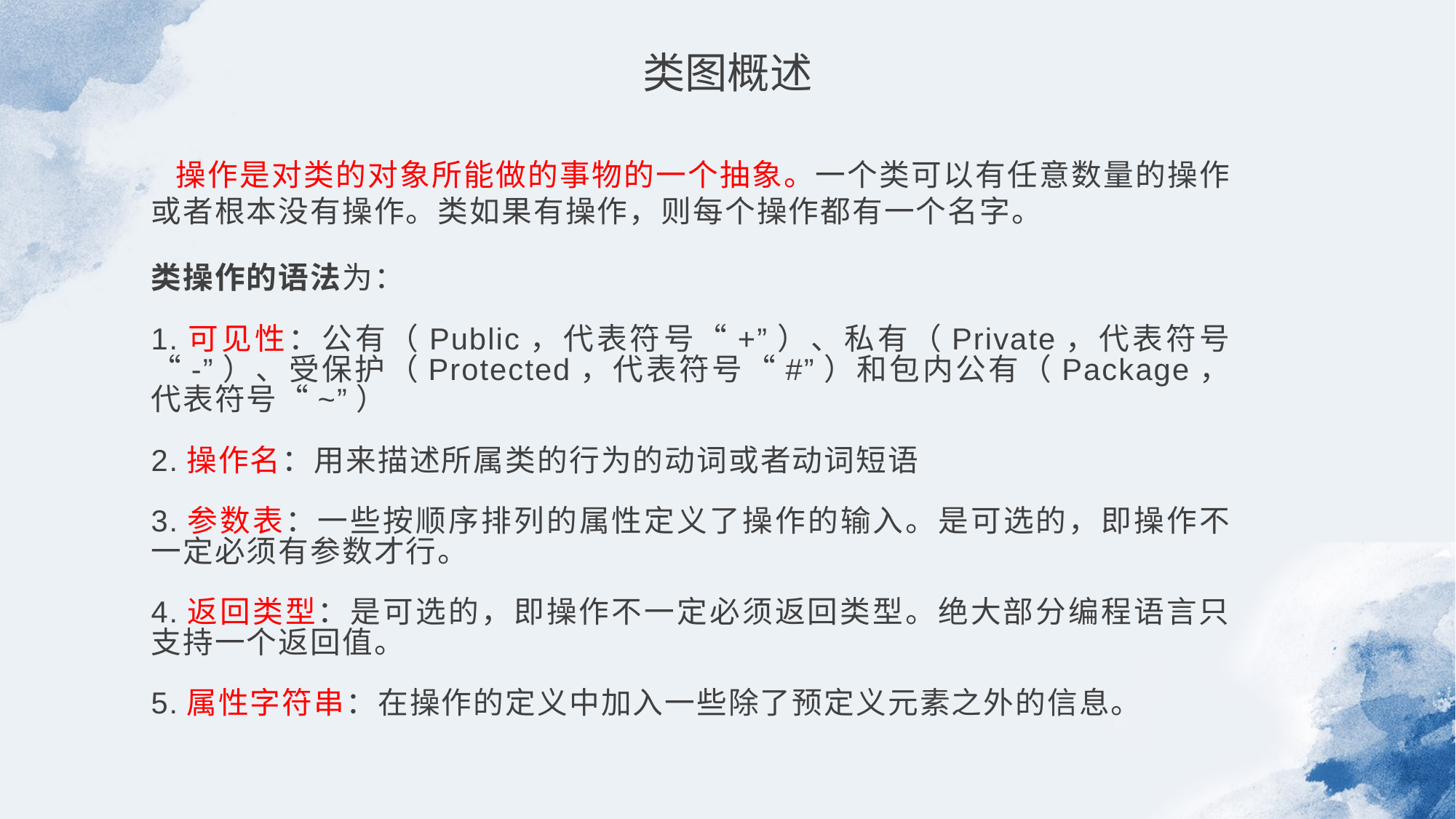

类图概述
  操作是对类的对象所能做的事物的一个抽象。一个类可以有任意数量的操作或者根本没有操作。类如果有操作，则每个操作都有一个名字。

类操作的语法为：

1.可见性：公有（Public，代表符号“+”）、私有（Private，代表符号“-”）、受保护（Protected，代表符号“#”）和包内公有（Package，代表符号“~”）

2.操作名：用来描述所属类的行为的动词或者动词短语

3.参数表：一些按顺序排列的属性定义了操作的输入。是可选的，即操作不一定必须有参数才行。

4.返回类型：是可选的，即操作不一定必须返回类型。绝大部分编程语言只支持一个返回值。

5.属性字符串：在操作的定义中加入一些除了预定义元素之外的信息。